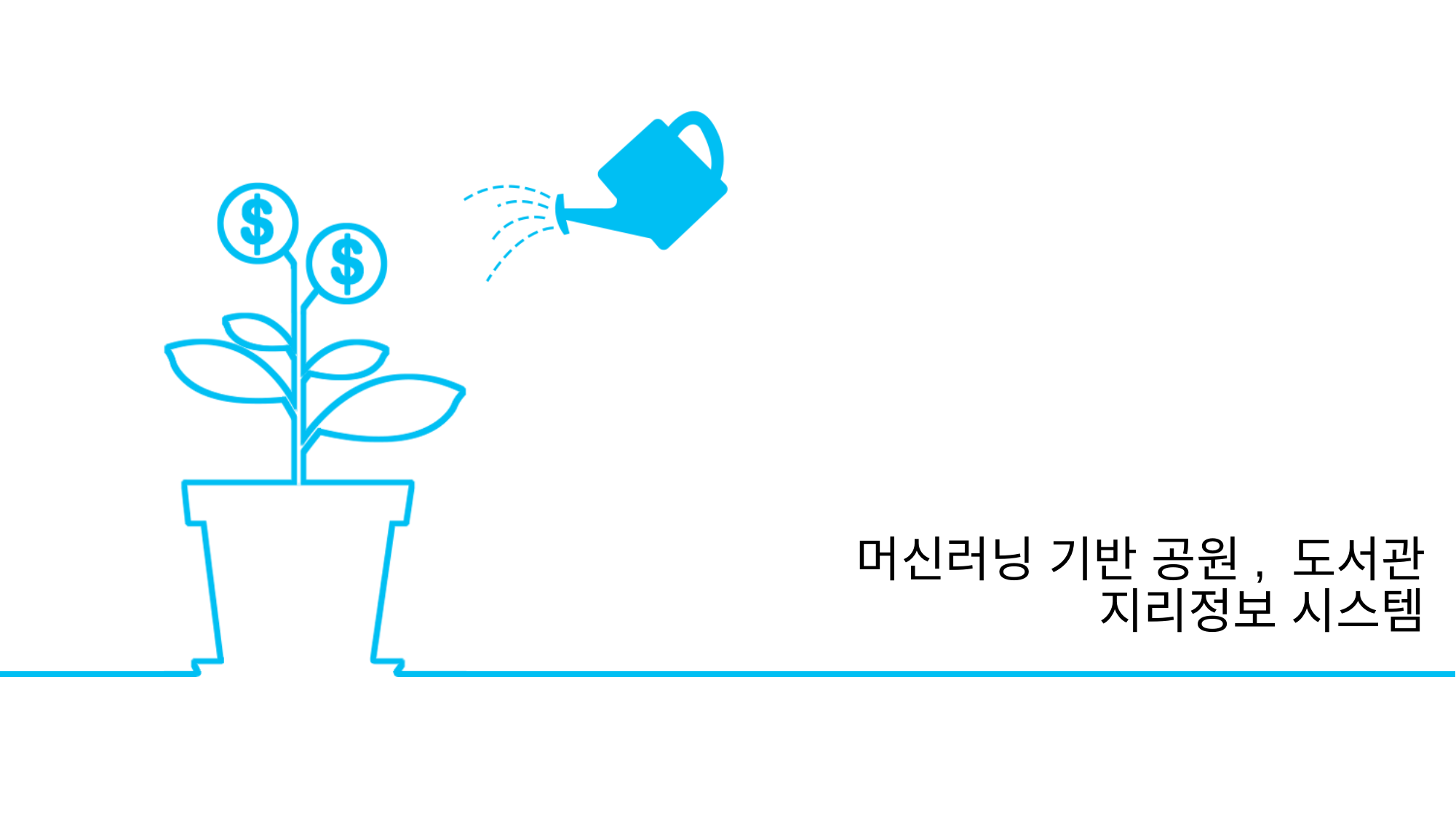

# 머신러닝 기반 공원, 도서관 지리정보 시스템